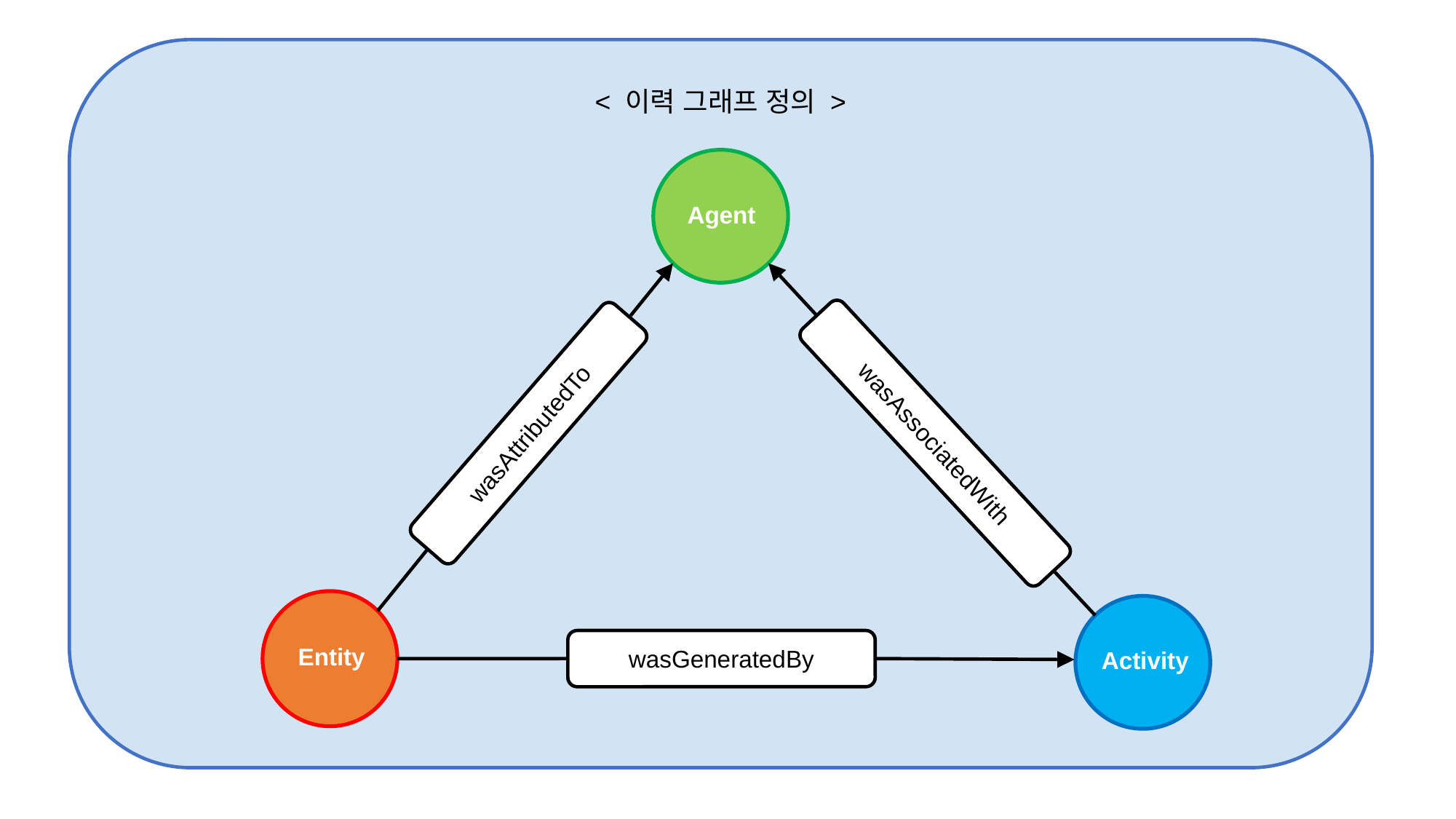

< 이력 그래프 정의 >

Agent
wasAttributedTo
wasAssociatedWith

Entity

Activity
wasGeneratedBy